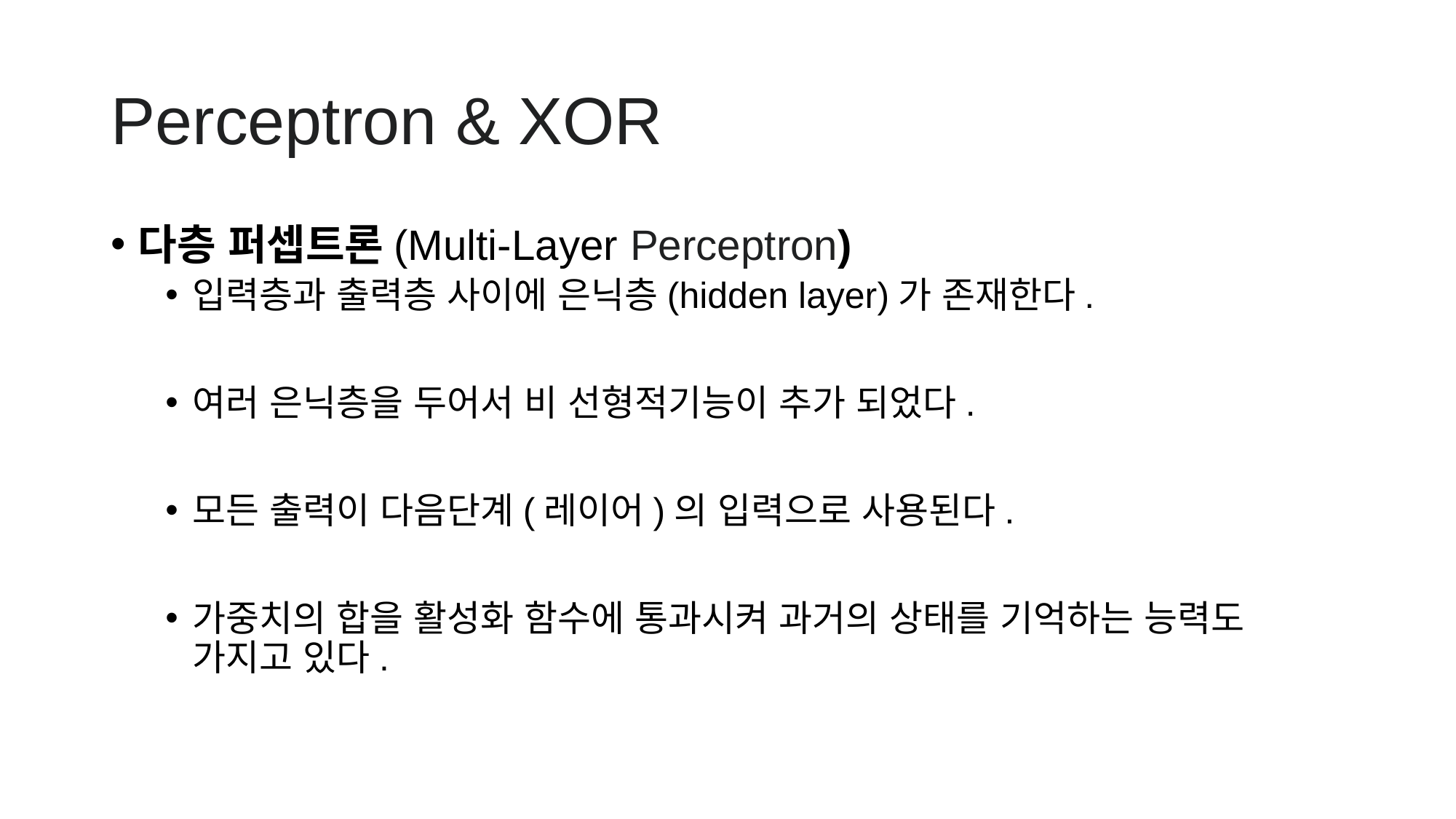

# Perceptron & XOR
다층 퍼셉트론(Multi-Layer Perceptron)
입력층과 출력층 사이에 은닉층(hidden layer)가 존재한다.

여러 은닉층을 두어서 비 선형적기능이 추가 되었다.

모든 출력이 다음단계(레이어)의 입력으로 사용된다.

가중치의 합을 활성화 함수에 통과시켜 과거의 상태를 기억하는 능력도 가지고 있다.